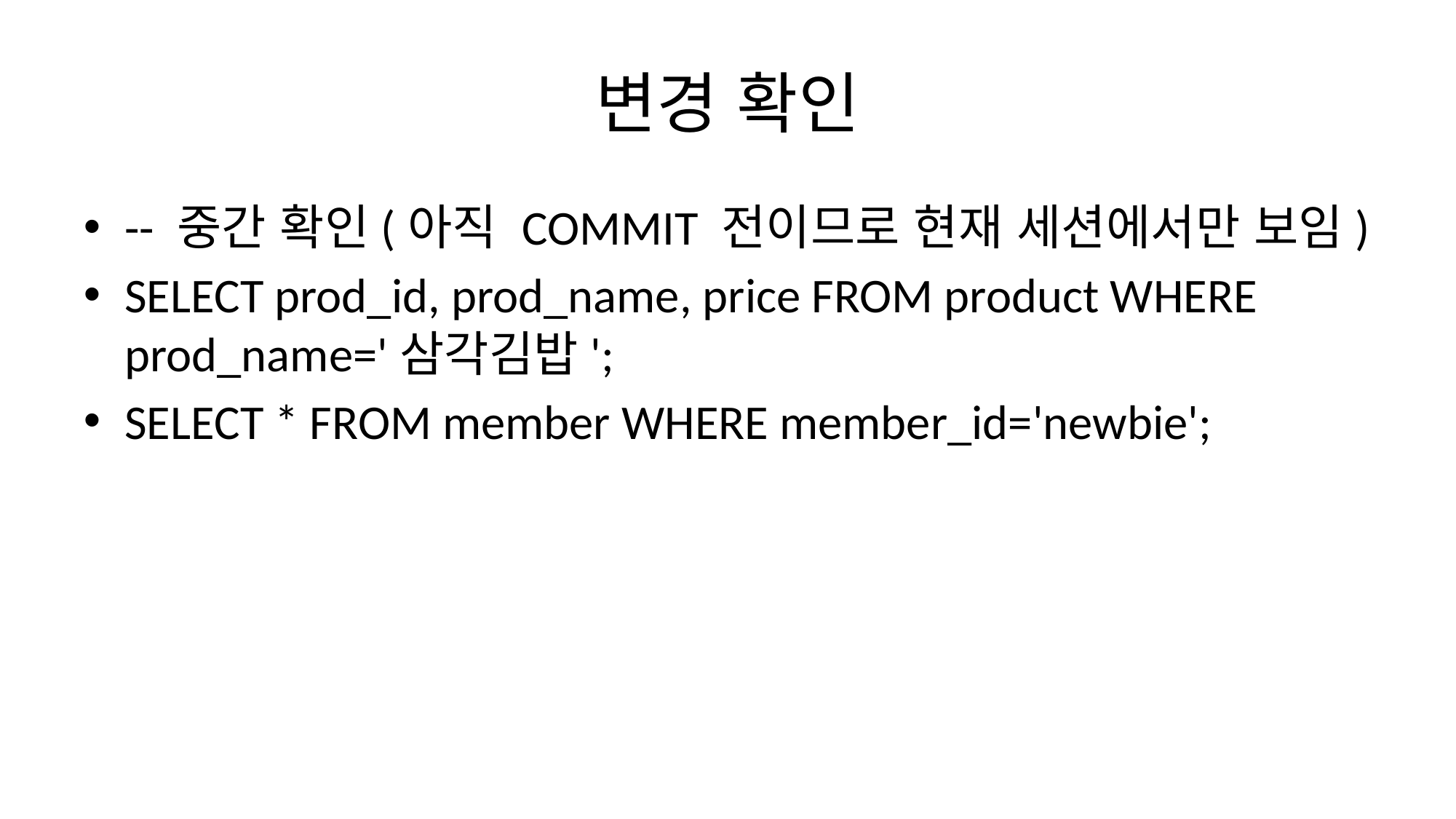

# 변경 확인
-- 중간 확인(아직 COMMIT 전이므로 현재 세션에서만 보임)
SELECT prod_id, prod_name, price FROM product WHERE prod_name='삼각김밥';
SELECT * FROM member WHERE member_id='newbie';